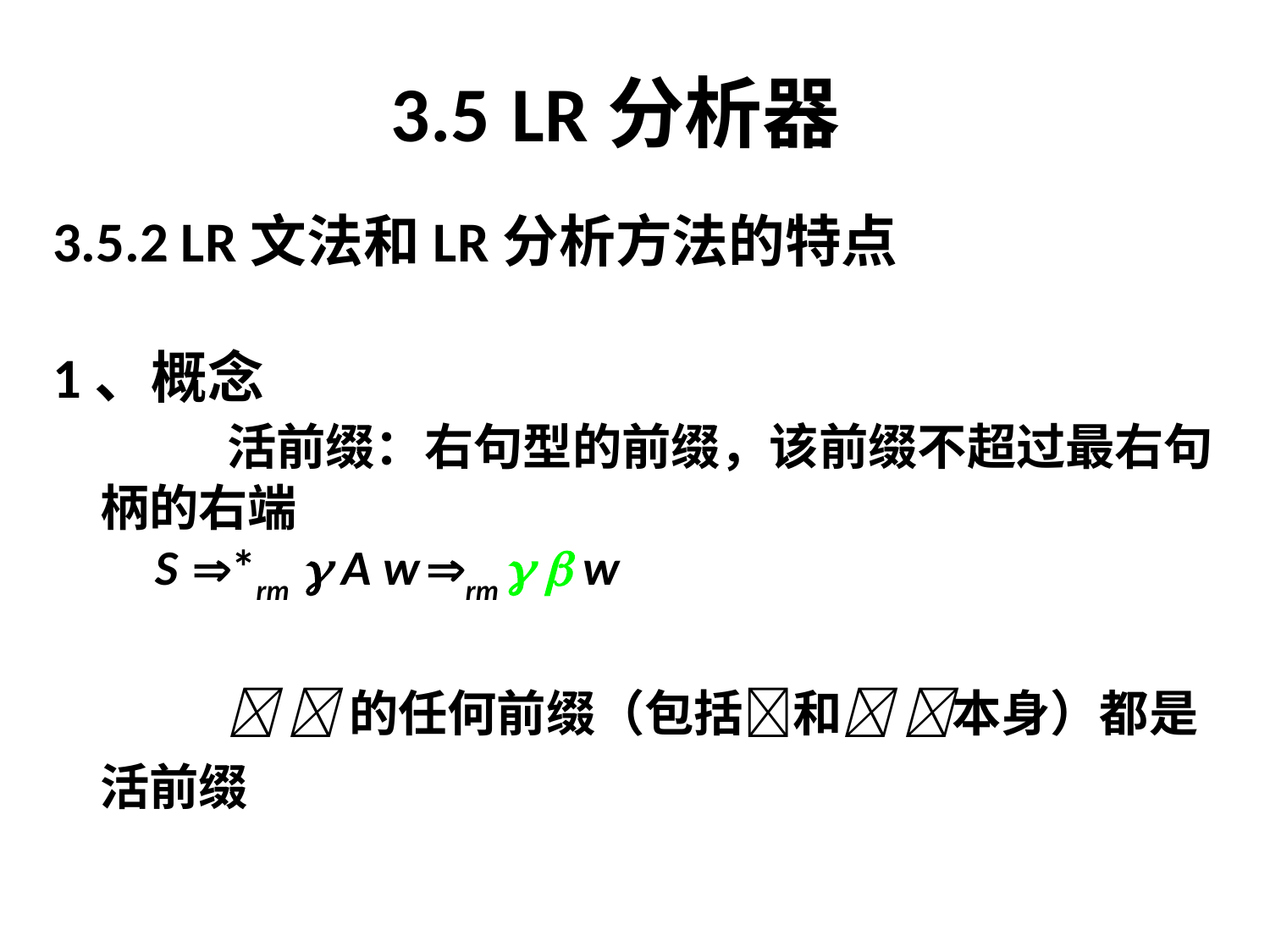

# 3.5 LR分析器
3.5.2 LR文法和LR分析方法的特点

1、概念
		活前缀：右句型的前缀，该前缀不超过最右句柄的右端
	S ⇒*rm  γ A w ⇒rm γ β w

		γ β的任何前缀（包括ε和γ β本身）都是活前缀